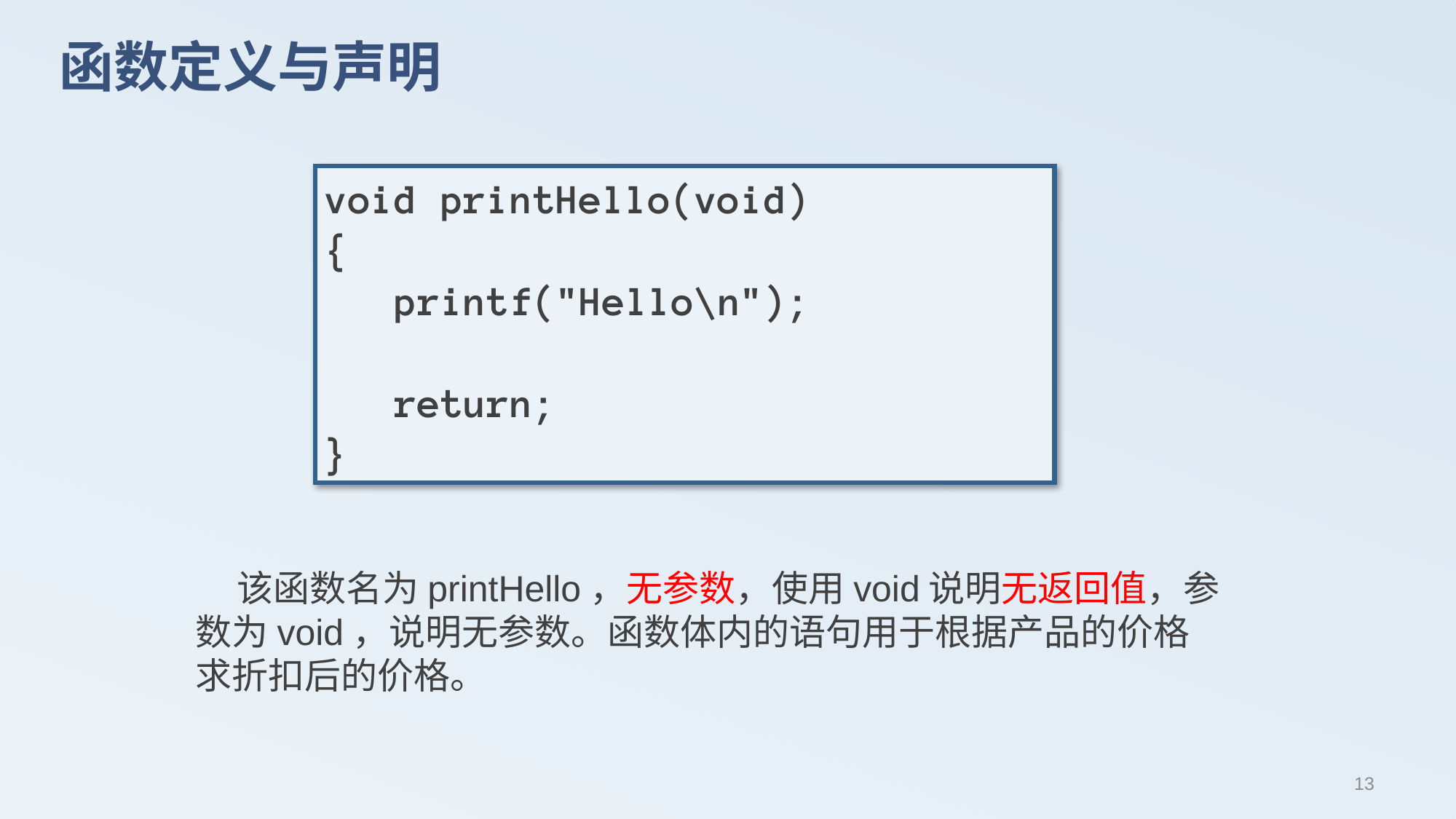

# 函数定义与声明
void printHello(void)
{
   printf("Hello\n");

   return;
}
    该函数名为printHello，无参数，使用void说明无返回值，参数为void，说明无参数。函数体内的语句用于根据产品的价格求折扣后的价格。